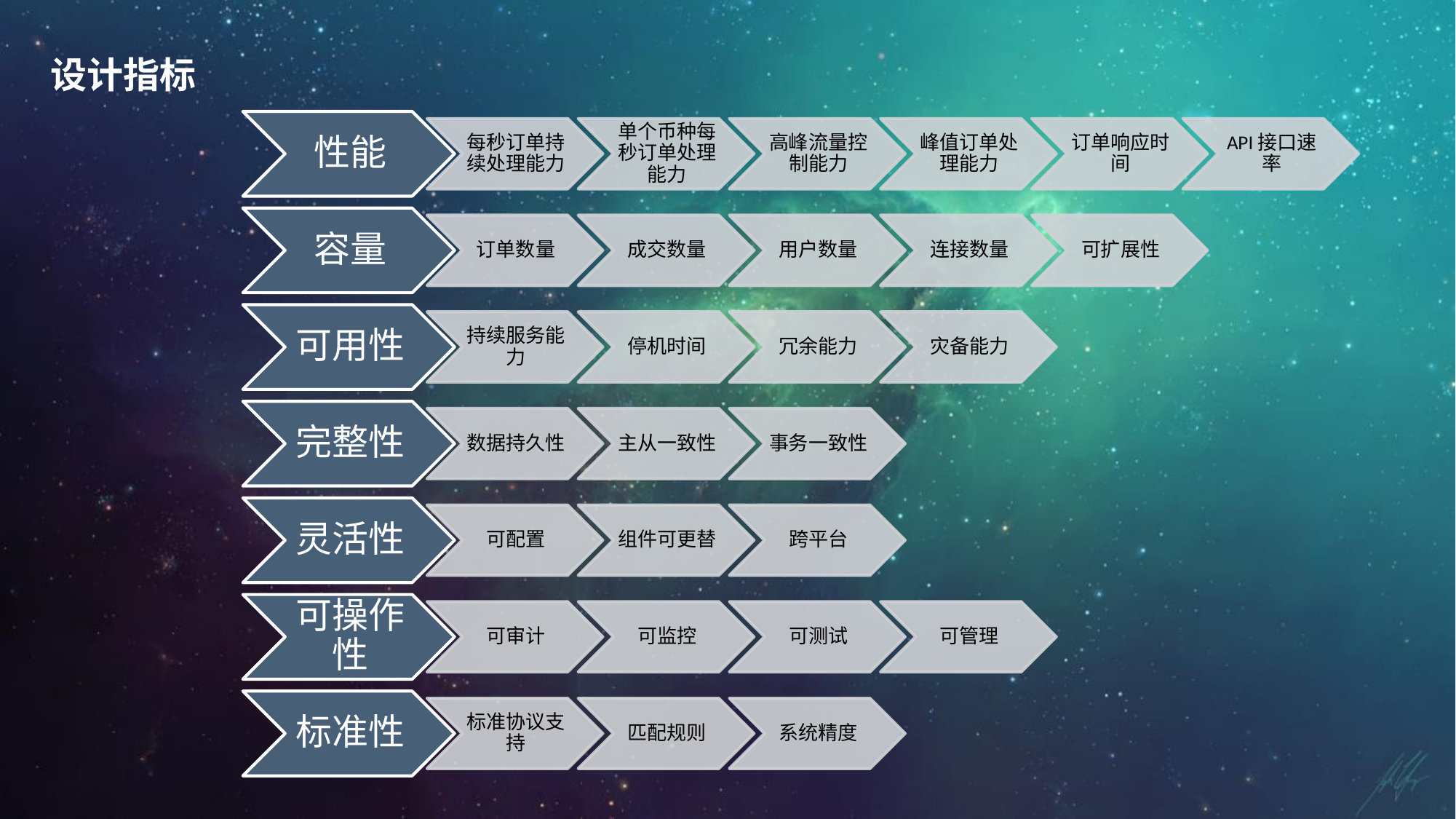

设计指标
性能
每秒订单持续处理能力
单个币种每秒订单处理能力
高峰流量控制能力
峰值订单处理能力
订单响应时间
API接口速率
容量
订单数量
成交数量
用户数量
连接数量
可扩展性
可用性
持续服务能力
停机时间
冗余能力
灾备能力
完整性
数据持久性
主从一致性
事务一致性
灵活性
可配置
组件可更替
跨平台
可操作性
可审计
可监控
可测试
可管理
标准性
标准协议支持
匹配规则
系统精度